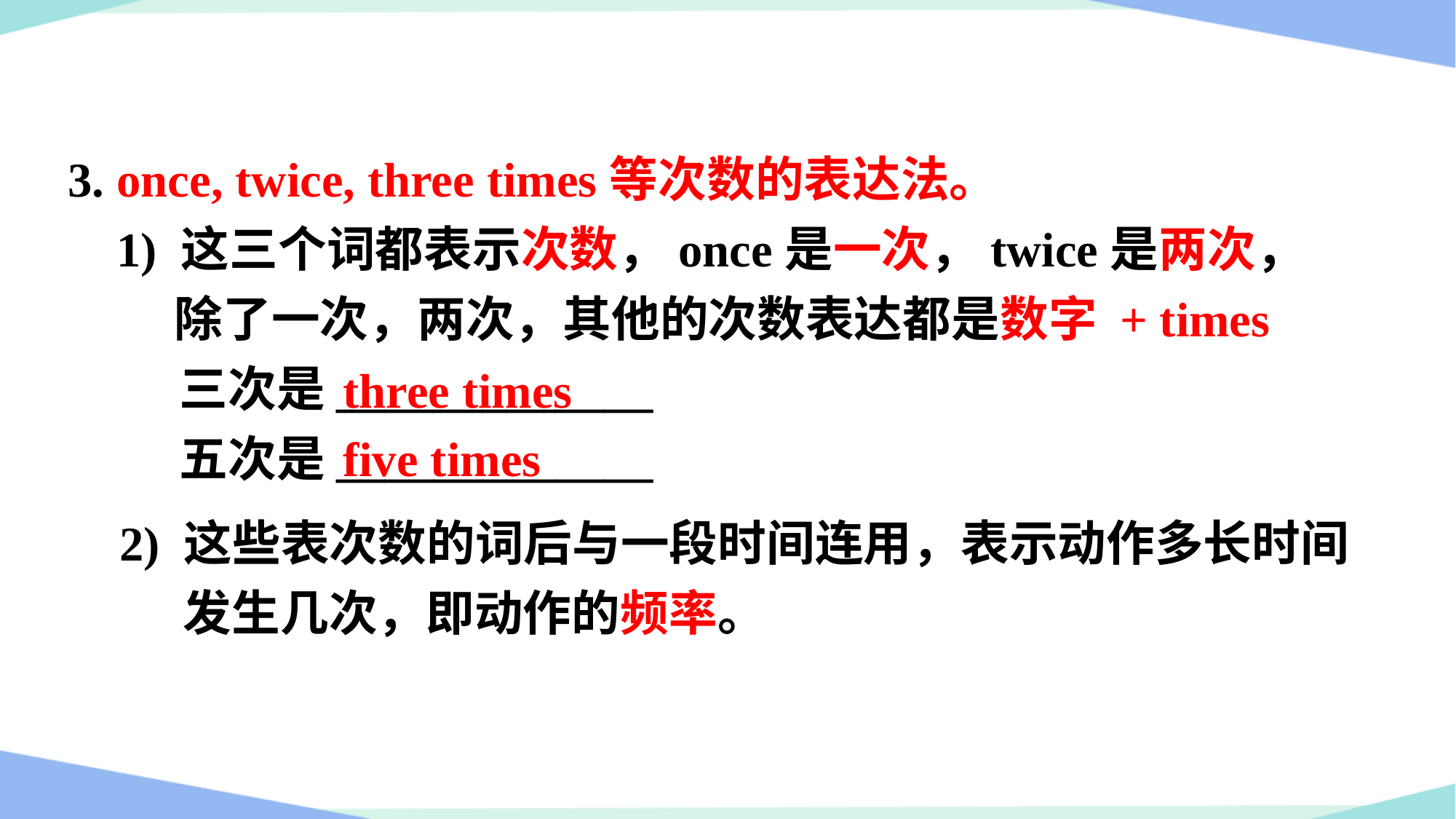

3. once, twice, three times等次数的表达法。
    1) 这三个词都表示次数，once是一次，twice是两次，除了一次，两次，其他的次数表达都是数字 + times
         三次是_____________
         五次是_____________
three times
five times
2) 这些表次数的词后与一段时间连用，表示动作多长时间发生几次，即动作的频率。